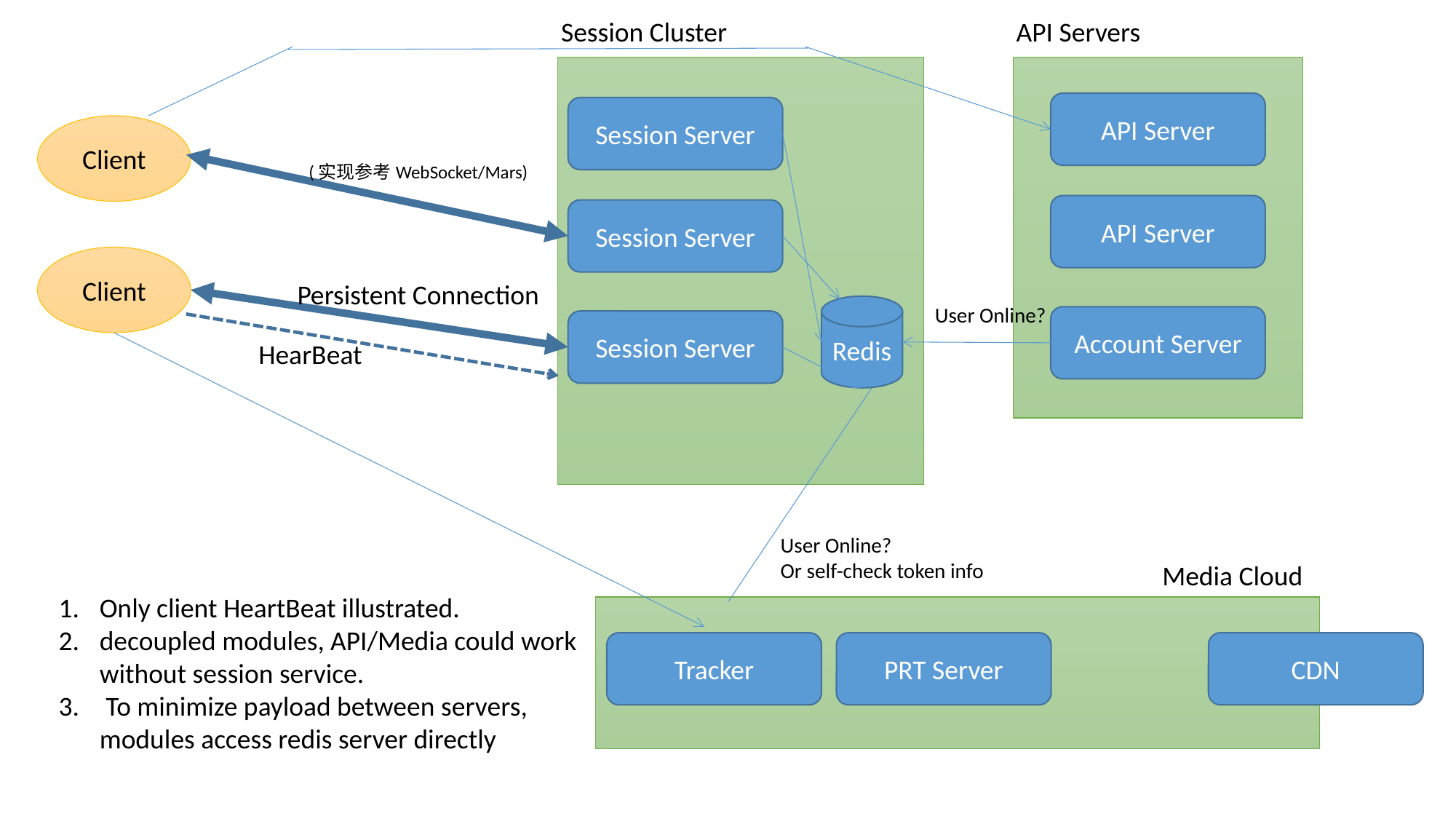

Session Cluster
API Servers

API Server
Session Server
Client
(实现参考WebSocket/Mars)
API Server
Session Server
Client
Persistent Connection
Redis
User Online?
Account Server
Session Server
HearBeat
User Online?
Or self-check token info
Media Cloud
Only client HeartBeat illustrated.
decoupled modules, API/Media could work without session service.
 To minimize payload between servers, modules access redis server directly

Tracker
PRT Server
CDN